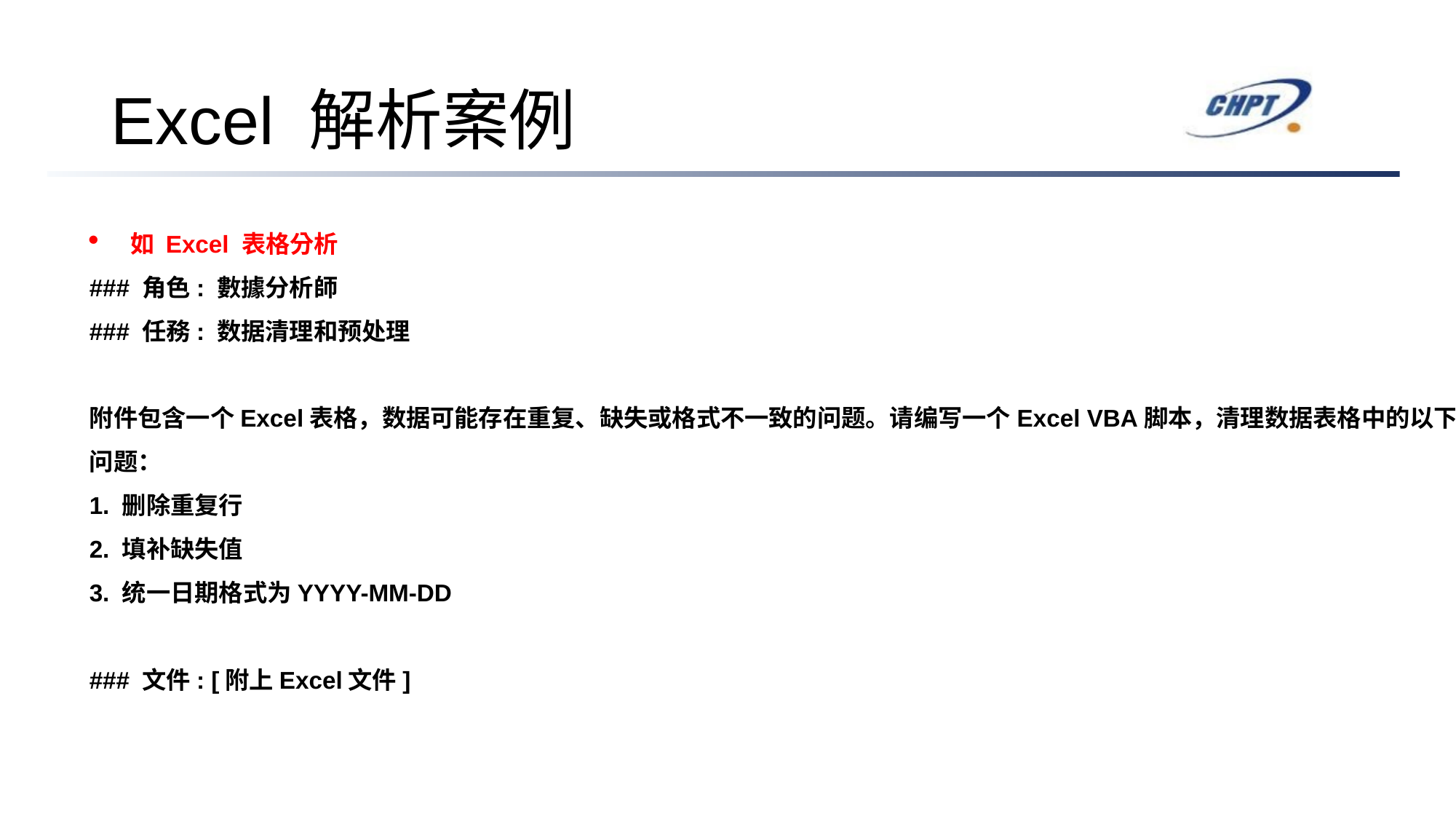

# Excel 解析案例

如 Excel 表格分析
### 角色: 數據分析師
### 任務: 数据清理和预处理

附件包含一个Excel表格，数据可能存在重复、缺失或格式不一致的问题。请编写一个Excel VBA脚本，清理数据表格中的以下问题：
1. 删除重复行
2. 填补缺失值
3. 统一日期格式为YYYY-MM-DD

### 文件: [附上Excel文件]